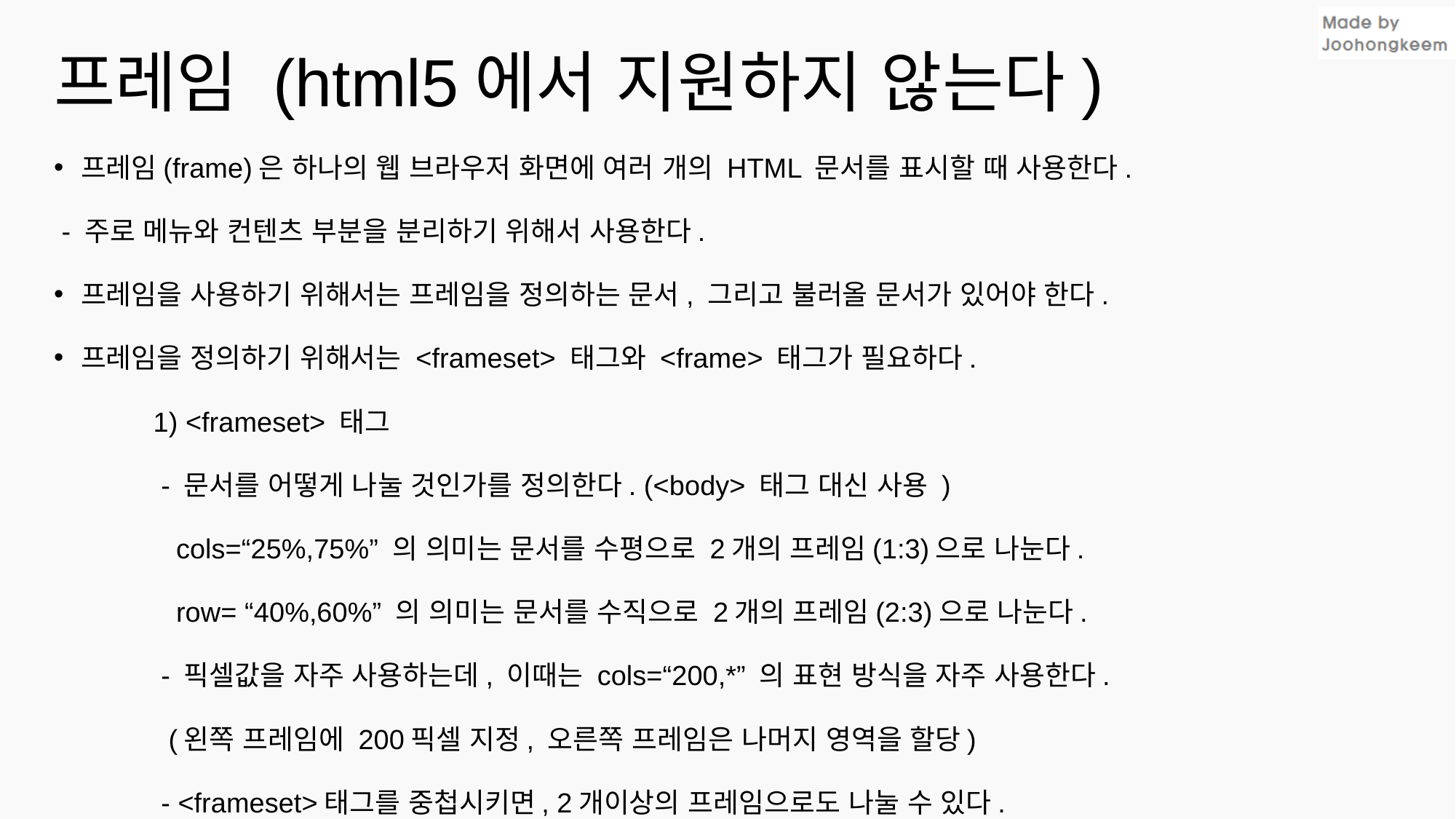

# 프레임 (html5에서 지원하지 않는다)
프레임(frame)은 하나의 웹 브라우저 화면에 여러 개의 HTML 문서를 표시할 때 사용한다.
 - 주로 메뉴와 컨텐츠 부분을 분리하기 위해서 사용한다.
프레임을 사용하기 위해서는 프레임을 정의하는 문서, 그리고 불러올 문서가 있어야 한다.
프레임을 정의하기 위해서는 <frameset> 태그와 <frame> 태그가 필요하다.
	1) <frameset> 태그
	 - 문서를 어떻게 나눌 것인가를 정의한다. (<body> 태그 대신 사용 )
	   cols=“25%,75%” 의 의미는 문서를 수평으로 2개의 프레임(1:3)으로 나눈다.
	   row= “40%,60%” 의 의미는 문서를 수직으로 2개의 프레임(2:3)으로 나눈다.
	 - 픽셀값을 자주 사용하는데, 이때는 cols=“200,*” 의 표현 방식을 자주 사용한다.
	  (왼쪽 프레임에 200픽셀 지정, 오른쪽 프레임은 나머지 영역을 할당)
	 - <frameset>태그를 중첩시키면, 2개이상의 프레임으로도 나눌 수 있다.